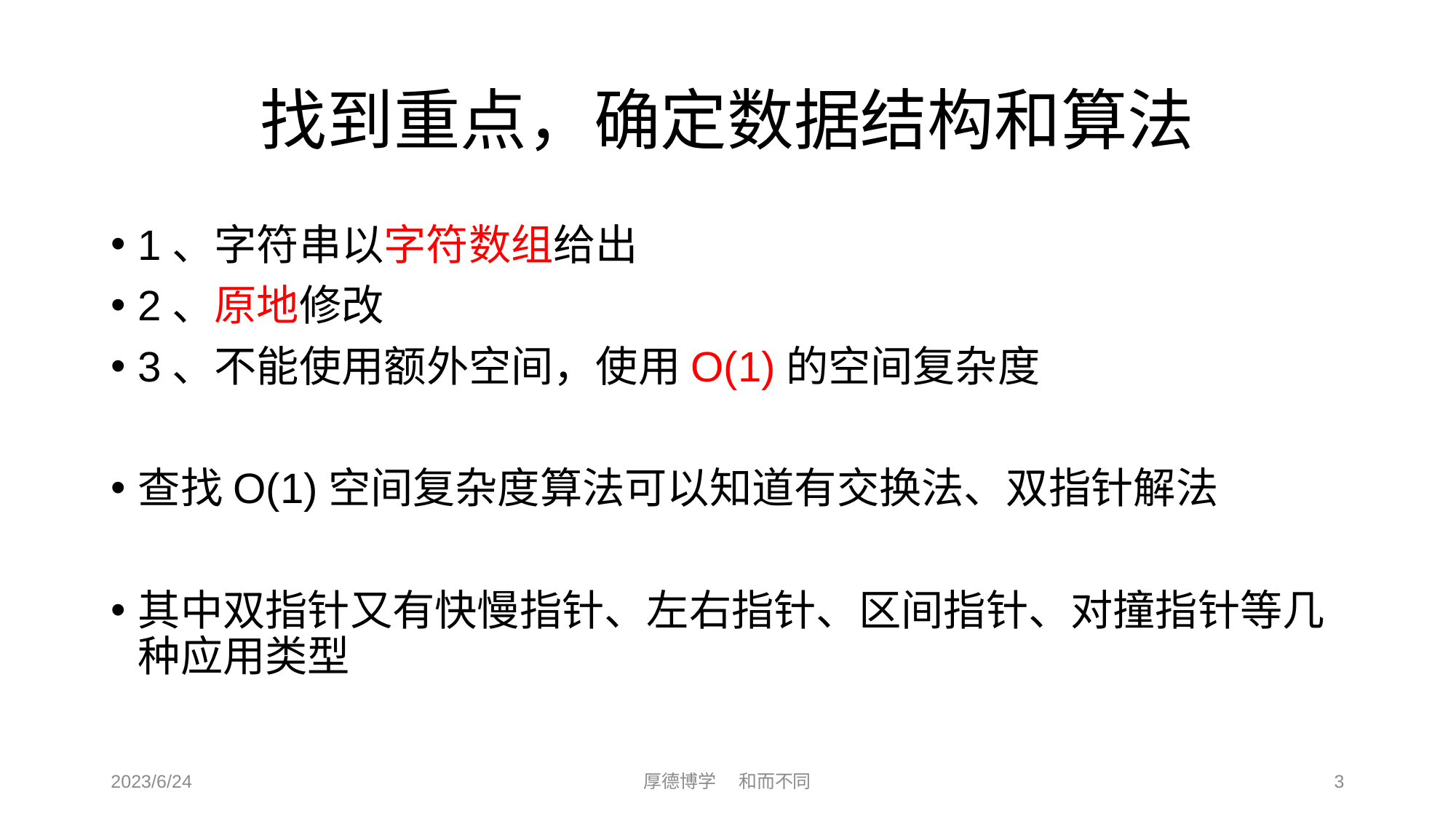

# 找到重点，确定数据结构和算法
1、字符串以字符数组给出
2、原地修改
3、不能使用额外空间，使用O(1)的空间复杂度

查找O(1)空间复杂度算法可以知道有交换法、双指针解法

其中双指针又有快慢指针、左右指针、区间指针、对撞指针等几种应用类型
2023/6/24
厚德博学    和而不同
3